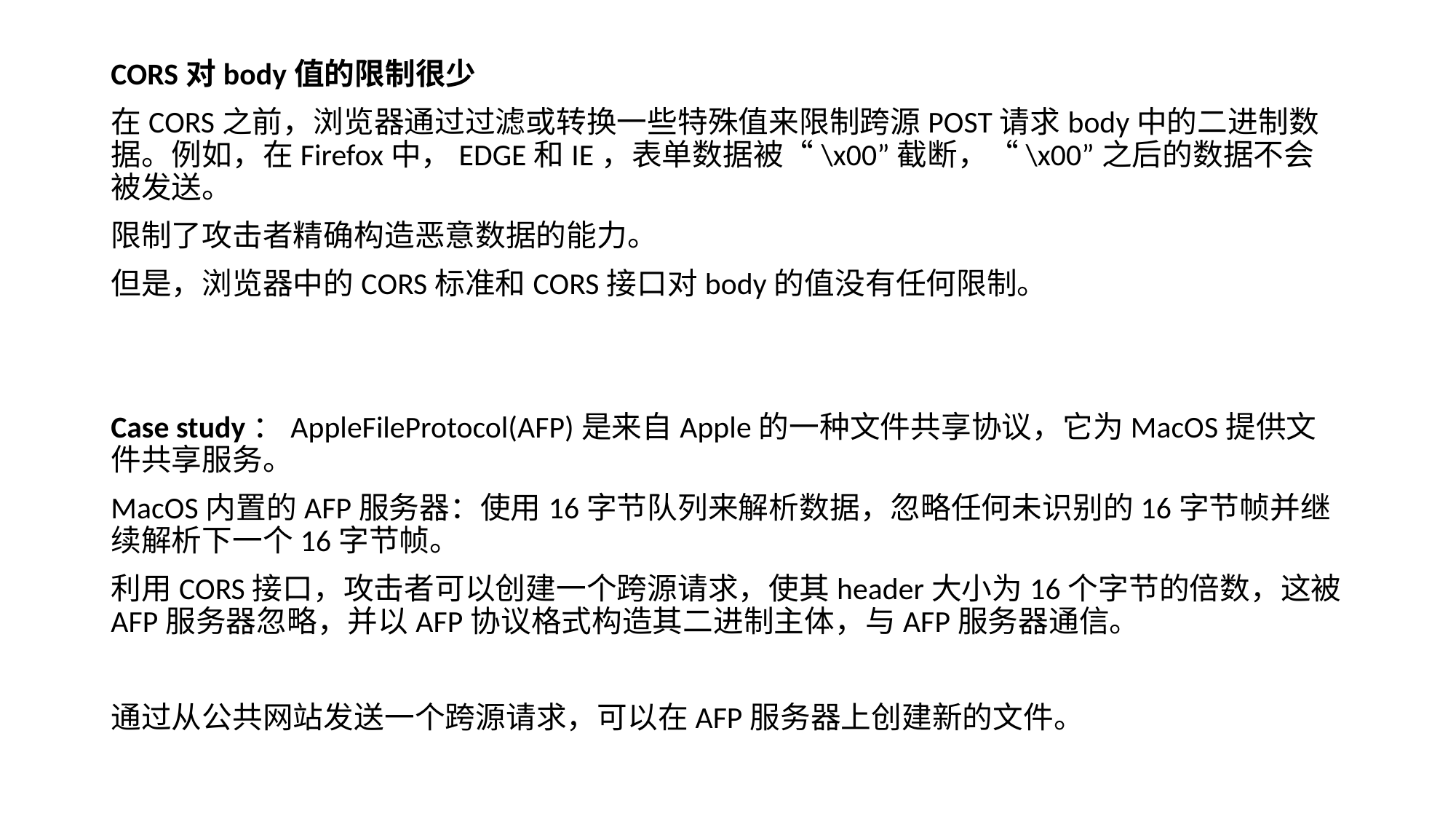

CORS对body值的限制很少
在CORS之前，浏览器通过过滤或转换一些特殊值来限制跨源POST请求body中的二进制数据。例如，在Firefox中，EDGE和IE，表单数据被“\x00”截断，“\x00”之后的数据不会被发送。
限制了攻击者精确构造恶意数据的能力。
但是，浏览器中的CORS标准和CORS接口对body的值没有任何限制。

Case study：AppleFileProtocol(AFP)是来自Apple的一种文件共享协议，它为MacOS提供文件共享服务。
MacOS内置的AFP服务器：使用16字节队列来解析数据，忽略任何未识别的16字节帧并继续解析下一个16字节帧。
利用CORS接口，攻击者可以创建一个跨源请求，使其header大小为16个字节的倍数，这被AFP服务器忽略，并以AFP协议格式构造其二进制主体，与AFP服务器通信。

通过从公共网站发送一个跨源请求，可以在AFP服务器上创建新的文件。

14